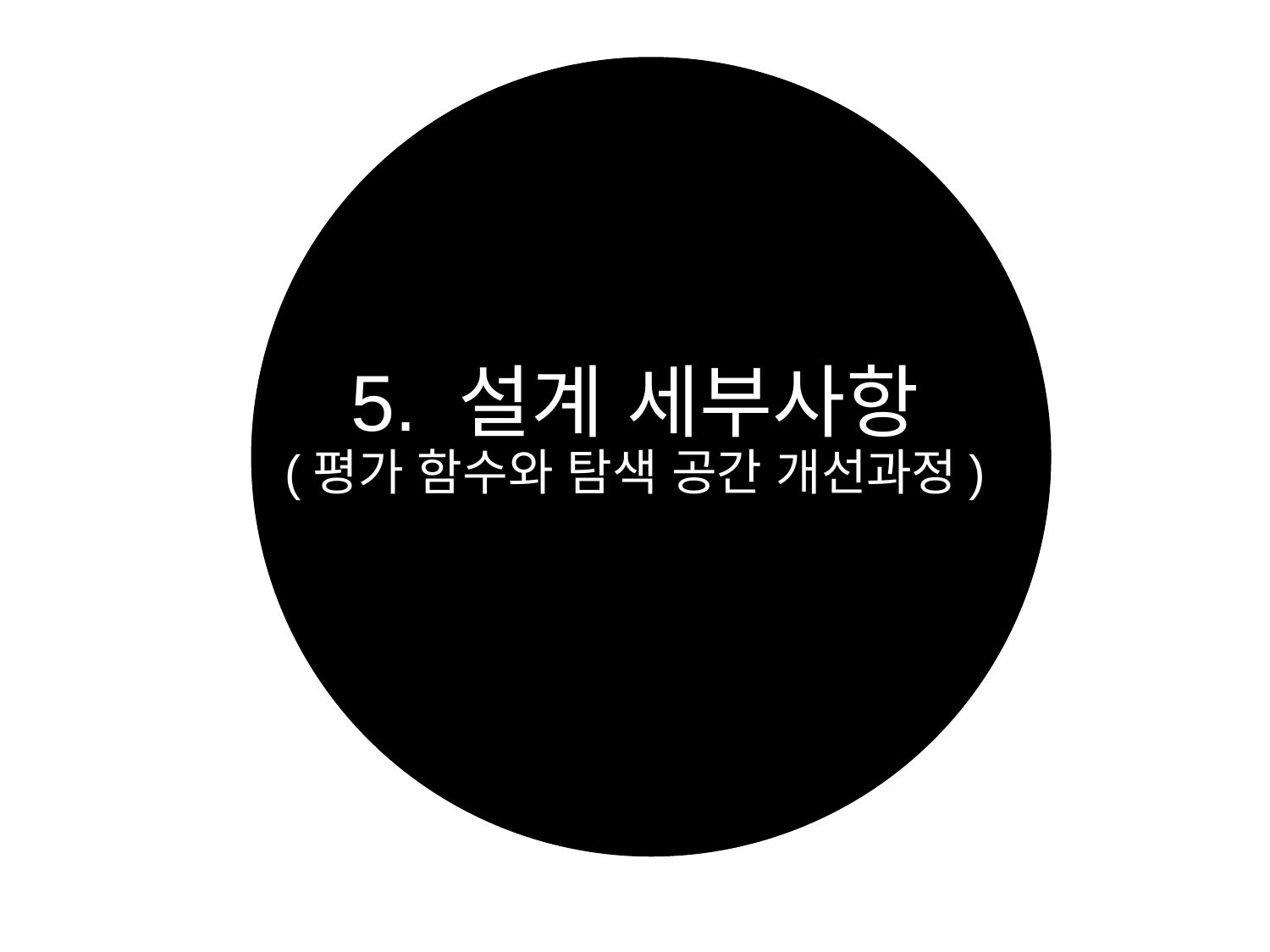

# 5. 설계 세부사항 (평가 함수와 탐색 공간 개선과정)